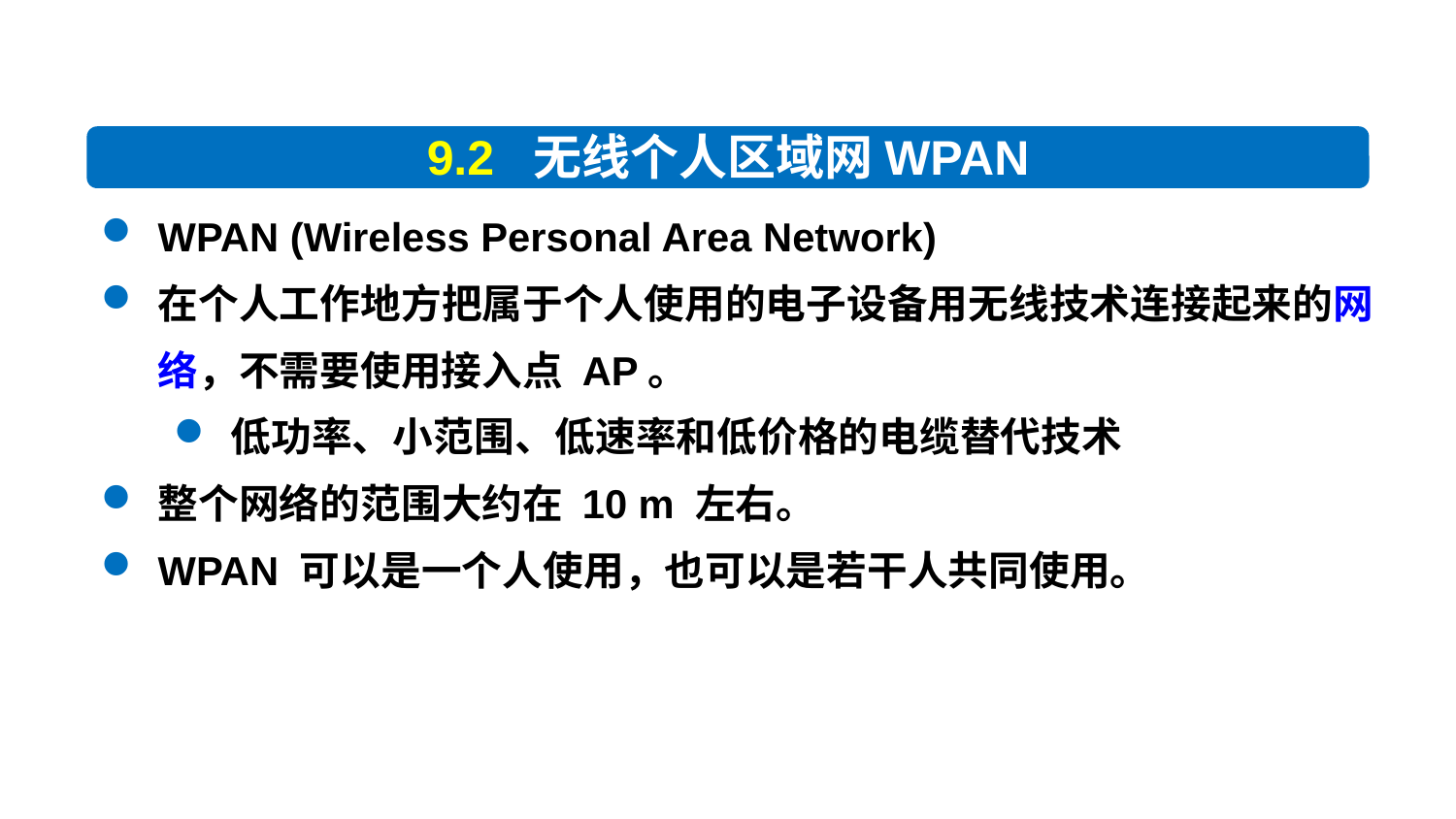

9.2  无线个人区域网WPAN

WPAN (Wireless Personal Area Network)
在个人工作地方把属于个人使用的电子设备用无线技术连接起来的网络，不需要使用接入点 AP。
低功率、小范围、低速率和低价格的电缆替代技术
整个网络的范围大约在 10 m 左右。
WPAN 可以是一个人使用，也可以是若干人共同使用。
68